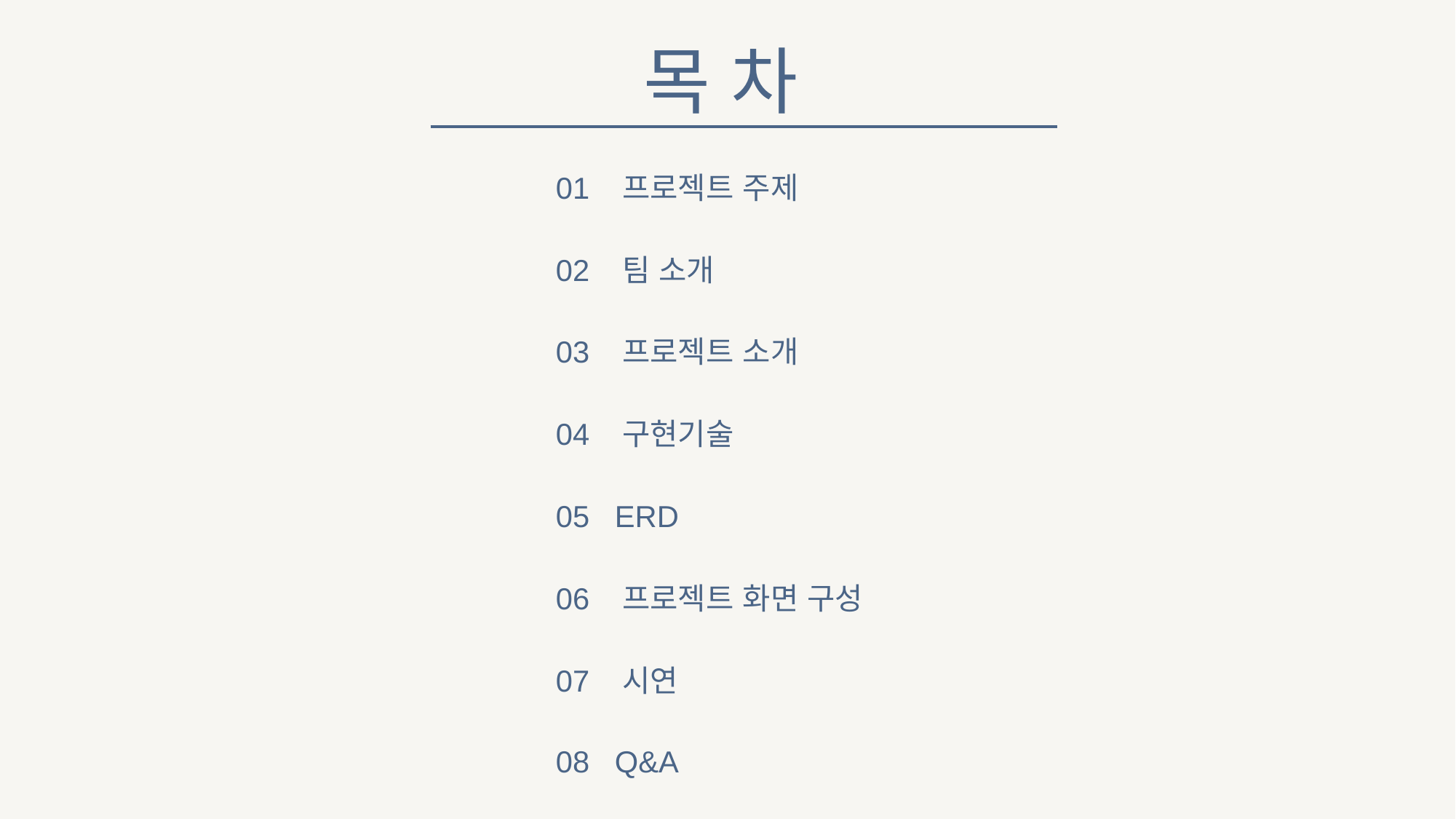

목 차
01   프로젝트 주제
02   팀 소개
03   프로젝트 소개
04   구현기술
05   ERD
06   프로젝트 화면 구성
07   시연
08   Q&A